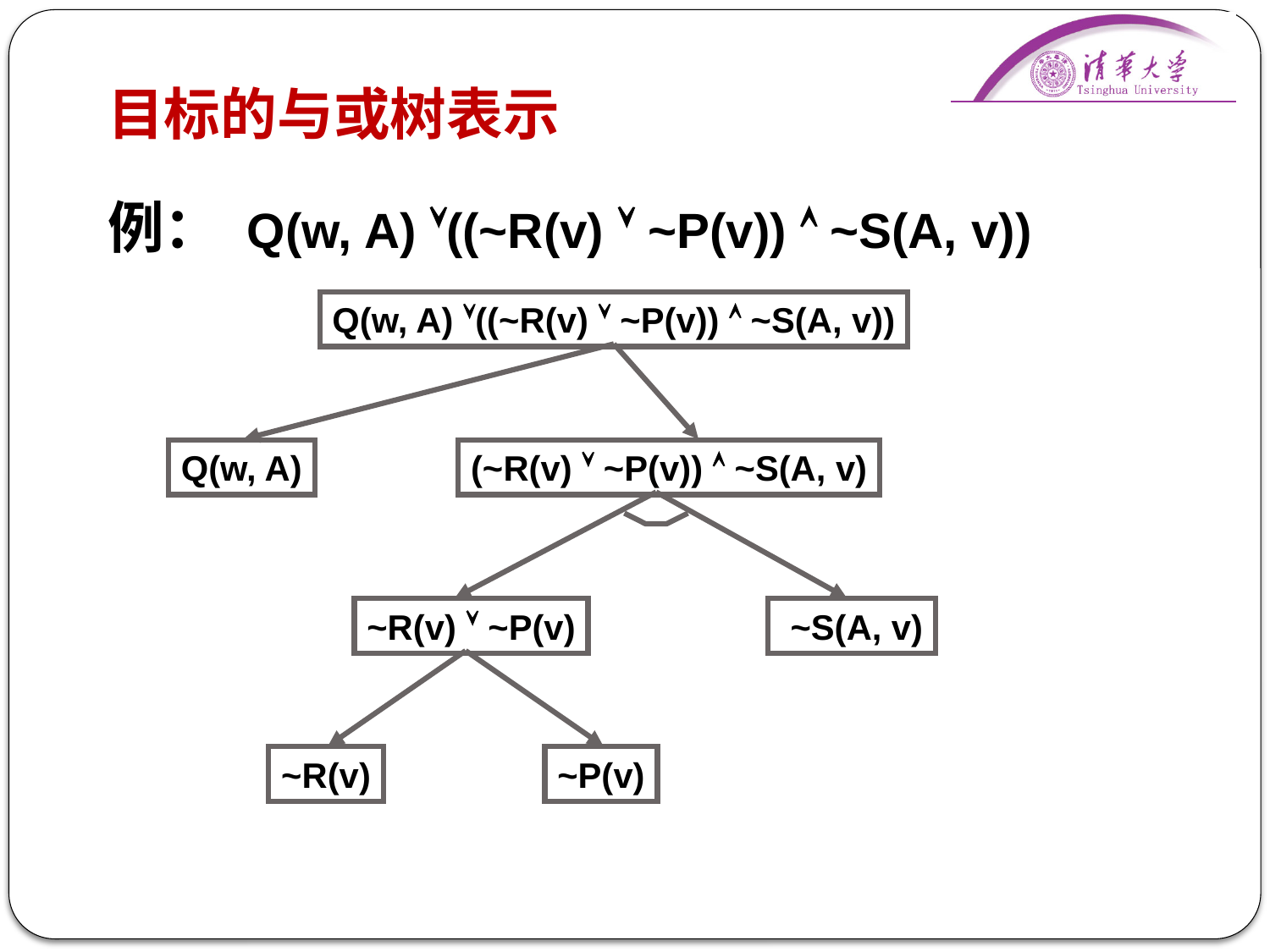

# 目标的与或树表示
例： Q(w, A) ∨((~R(v) ∨ ~P(v)) ∧ ~S(A, v))
Q(w, A) ∨((~R(v) ∨ ~P(v)) ∧ ~S(A, v))

Q(w, A)
(~R(v) ∨ ~P(v)) ∧ ~S(A, v)

 ~S(A, v)
~R(v) ∨ ~P(v)

~R(v)
~P(v)
33